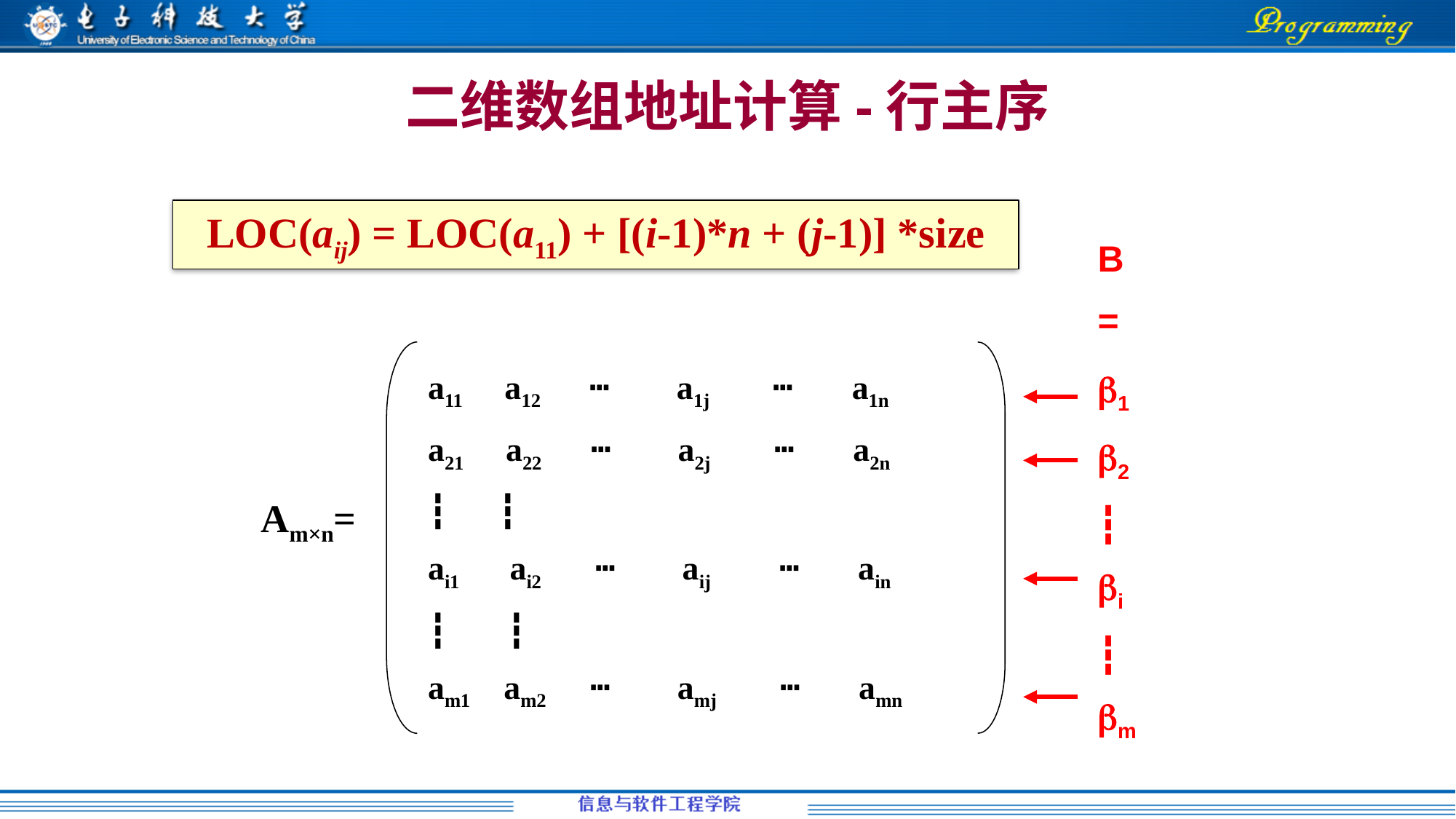

# 二维数组地址计算-行主序
LOC(aij) = LOC(a11) + [(i-1)*n + (j-1)] *size
B
=

a11     a12          ┅        a1j             ┅       a1n
a21     a22          ┅        a2j             ┅       a2n
┇      ┇
ai1      ai2           ┅        aij              ┅       ain
┇       ┇
am1    am2         ┅        amj             ┅       amn
Am×n=
β1
β2
┇
βi
┇
βm